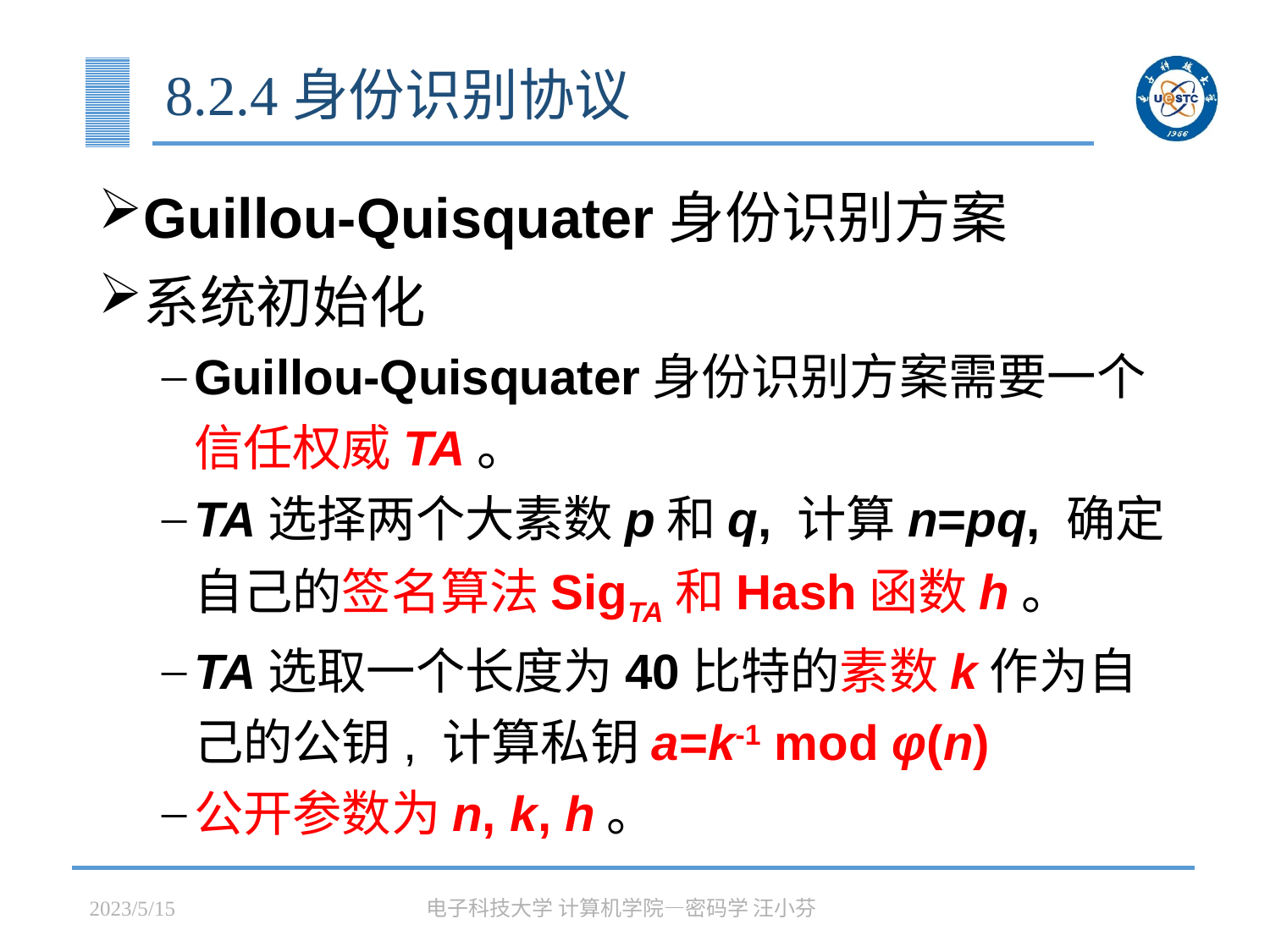

# 8.2.4身份识别协议
Guillou-Quisquater身份识别方案
系统初始化
Guillou-Quisquater身份识别方案需要一个信任权威TA。
TA选择两个大素数p和q, 计算n=pq, 确定自己的签名算法SigTA和Hash函数h。
TA选取一个长度为40比特的素数k作为自己的公钥, 计算私钥a=k-1 mod φ(n)
公开参数为n, k, h。

2023/5/15
电子科技大学 计算机学院—密码学 汪小芬